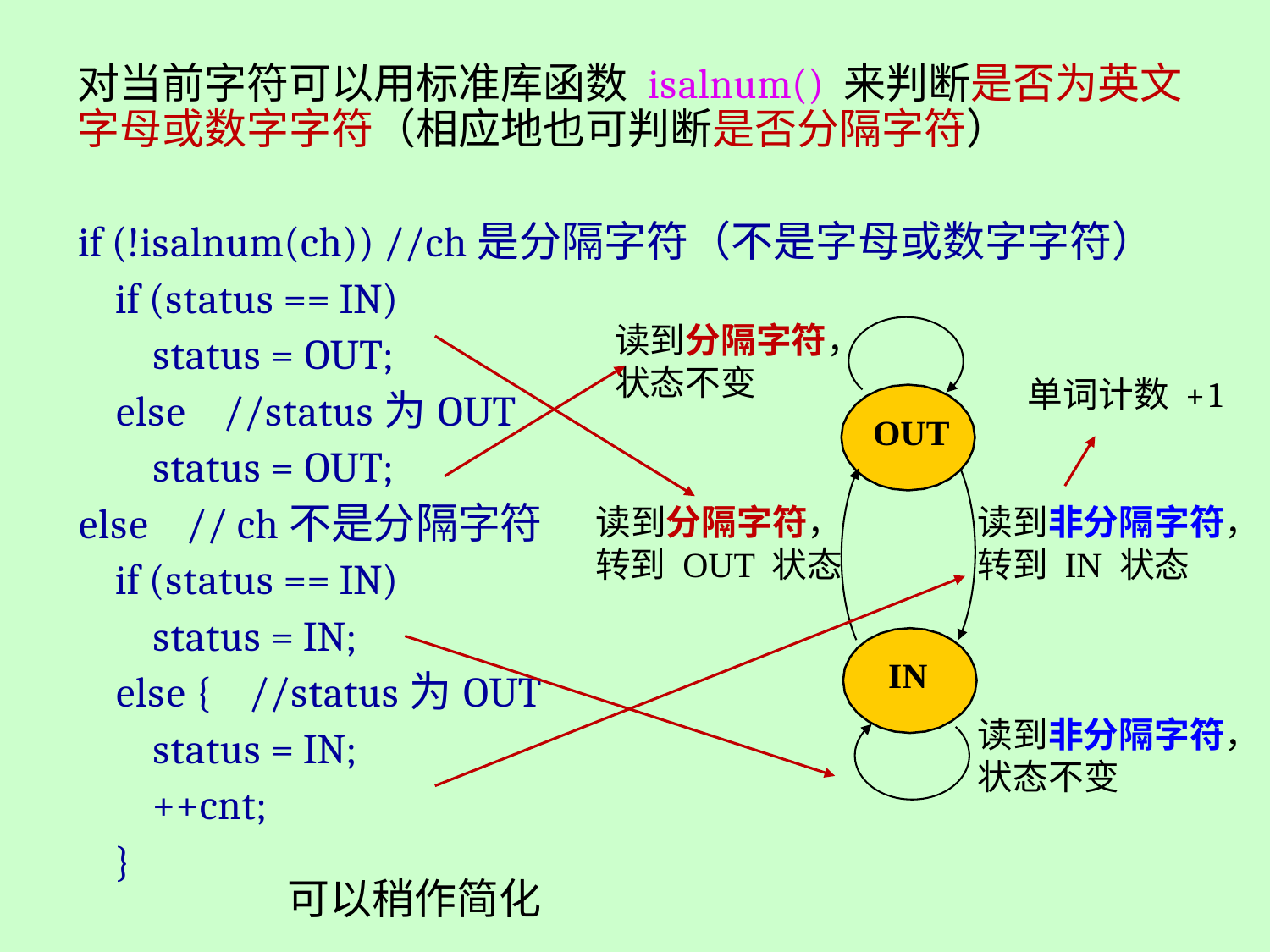

对当前字符可以用标准库函数 isalnum() 来判断是否为英文字母或数字字符（相应地也可判断是否分隔字符）

if (!isalnum(ch)) //ch是分隔字符（不是字母或数字字符）
    if (status == IN)
        status = OUT;
    else    //status为OUT
        status = OUT;
else    // ch不是分隔字符
    if (status == IN)
        status = IN;
    else {    //status为OUT
        status = IN;
        ++cnt;
    }

读到分隔字符，
状态不变

OUT

IN

单词计数 +1

读到分隔字符，
转到 OUT 状态
读到非分隔字符，转到 IN 状态

读到非分隔字符，
状态不变
可以稍作简化
114